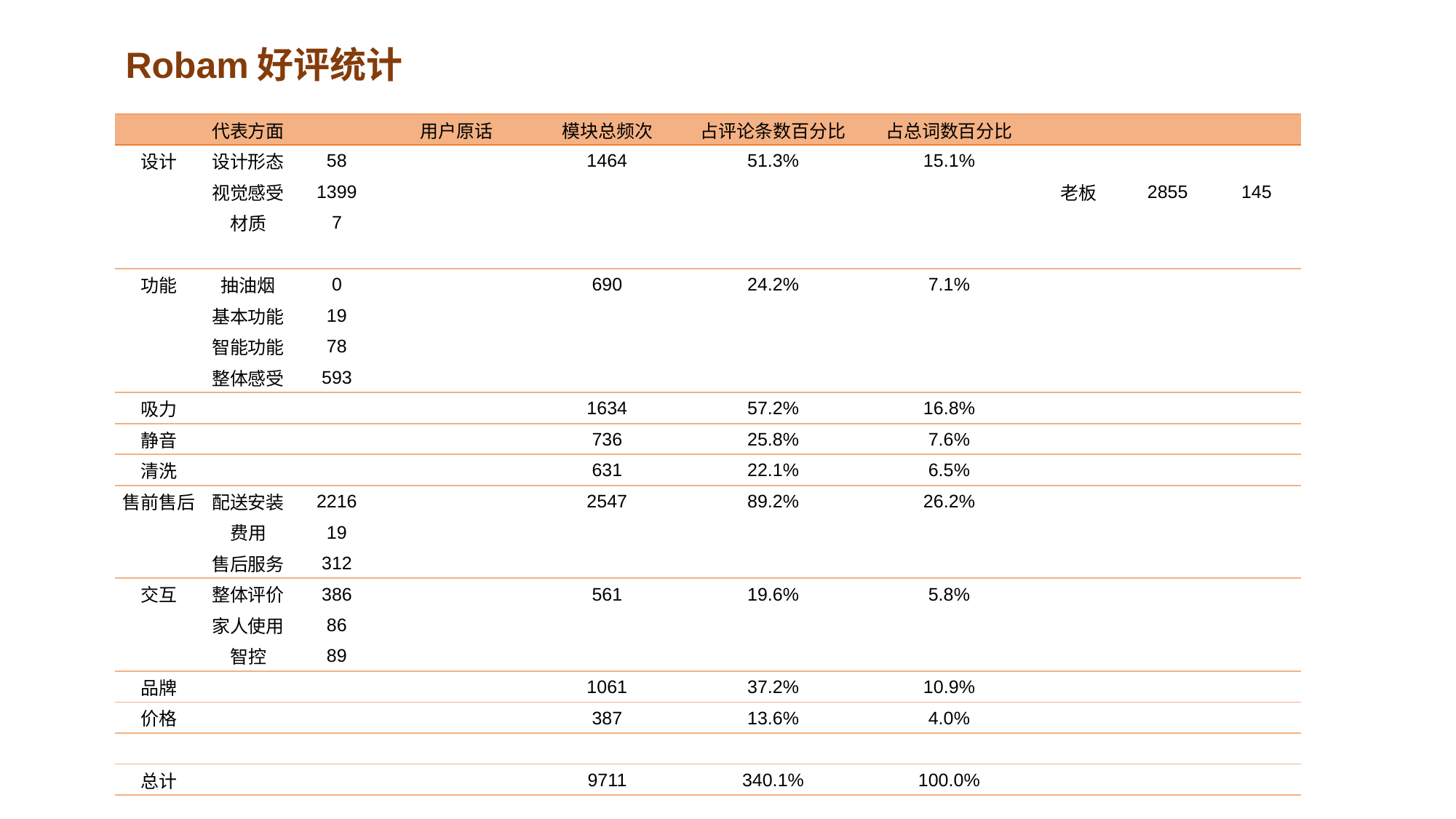

Robam好评统计
|  | 代表方面 |  | 用户原话 | 模块总频次 | 占评论条数百分比 | 占总词数百分比 |  |  |  |
| --- | --- | --- | --- | --- | --- | --- | --- | --- | --- |
| 设计 | 设计形态 | 58 |  | 1464 | 51.3% | 15.1% |  |  |  |
|  | 视觉感受 | 1399 |  |  |  |  | 老板 | 2855 | 145 |
|  | 材质 | 7 |  |  |  |  |  |  |  |
|  |  |  |  |  |  |  |  |  |  |
| 功能 | 抽油烟 | 0 |  | 690 | 24.2% | 7.1% |  |  |  |
|  | 基本功能 | 19 |  |  |  |  |  |  |  |
|  | 智能功能 | 78 |  |  |  |  |  |  |  |
|  | 整体感受 | 593 |  |  |  |  |  |  |  |
| 吸力 |  |  |  | 1634 | 57.2% | 16.8% |  |  |  |
| 静音 |  |  |  | 736 | 25.8% | 7.6% |  |  |  |
| 清洗 |  |  |  | 631 | 22.1% | 6.5% |  |  |  |
| 售前售后 | 配送安装 | 2216 |  | 2547 | 89.2% | 26.2% |  |  |  |
|  | 费用 | 19 |  |  |  |  |  |  |  |
|  | 售后服务 | 312 |  |  |  |  |  |  |  |
| 交互 | 整体评价 | 386 |  | 561 | 19.6% | 5.8% |  |  |  |
|  | 家人使用 | 86 |  |  |  |  |  |  |  |
|  | 智控 | 89 |  |  |  |  |  |  |  |
| 品牌 |  |  |  | 1061 | 37.2% | 10.9% |  |  |  |
| 价格 |  |  |  | 387 | 13.6% | 4.0% |  |  |  |
|  |  |  |  |  |  |  |  |  |  |
| 总计 |  |  |  | 9711 | 340.1% | 100.0% |  |  |  |